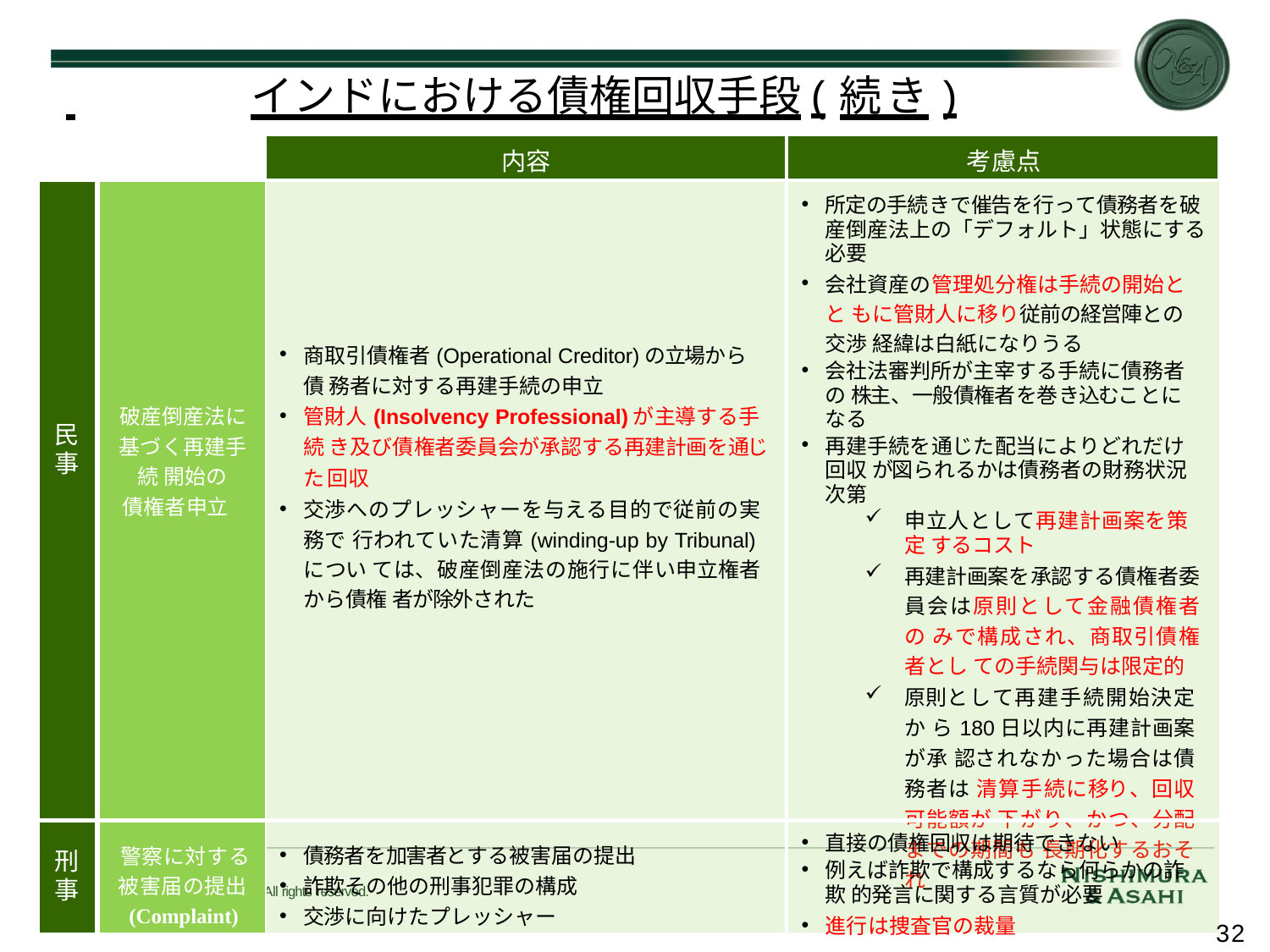

# インドにおける債権回収手段(続き)
|  |  | 内容 | 考慮点 |
| --- | --- | --- | --- |
| 民 事 | 破産倒産法に 基づく再建手続 開始の 債権者申立 | 商取引債権者(Operational Creditor)の立場から債 務者に対する再建手続の申立 管財人(Insolvency Professional)が主導する手続 き及び債権者委員会が承認する再建計画を通じた 回収 交渉へのプレッシャーを与える目的で従前の実務で 行われていた清算(winding-up by Tribunal)につい ては、破産倒産法の施行に伴い申立権者から債権 者が除外された | 所定の手続きで催告を行って債務者を破 産倒産法上の「デフォルト」状態にする必要 会社資産の管理処分権は手続の開始とと もに管財人に移り従前の経営陣との交渉 経緯は白紙になりうる 会社法審判所が主宰する手続に債務者の 株主、一般債権者を巻き込むことになる 再建手続を通じた配当によりどれだけ回収 が図られるかは債務者の財務状況次第 申立人として再建計画案を策定 するコスト 再建計画案を承認する債権者委 員会は原則として金融債権者の みで構成され、商取引債権者とし ての手続関与は限定的 原則として再建手続開始決定か ら180日以内に再建計画案が承 認されなかった場合は債務者は 清算手続に移り、回収可能額が 下がり、かつ、分配までの期間も 長期化するおそれ |
| 刑 事 | 警察に対する 被害届の提出 (Complaint) | 債務者を加害者とする被害届の提出 詐欺その他の刑事犯罪の構成 交渉に向けたプレッシャー | 直接の債権回収は期待できない 例えば詐欺で構成するなら何らかの詐欺 的発言に関する言質が必要 進行は捜査官の裁量 |
Copyright Ⓒ2017 Nishimura & Asahi. All rights reserved.
32